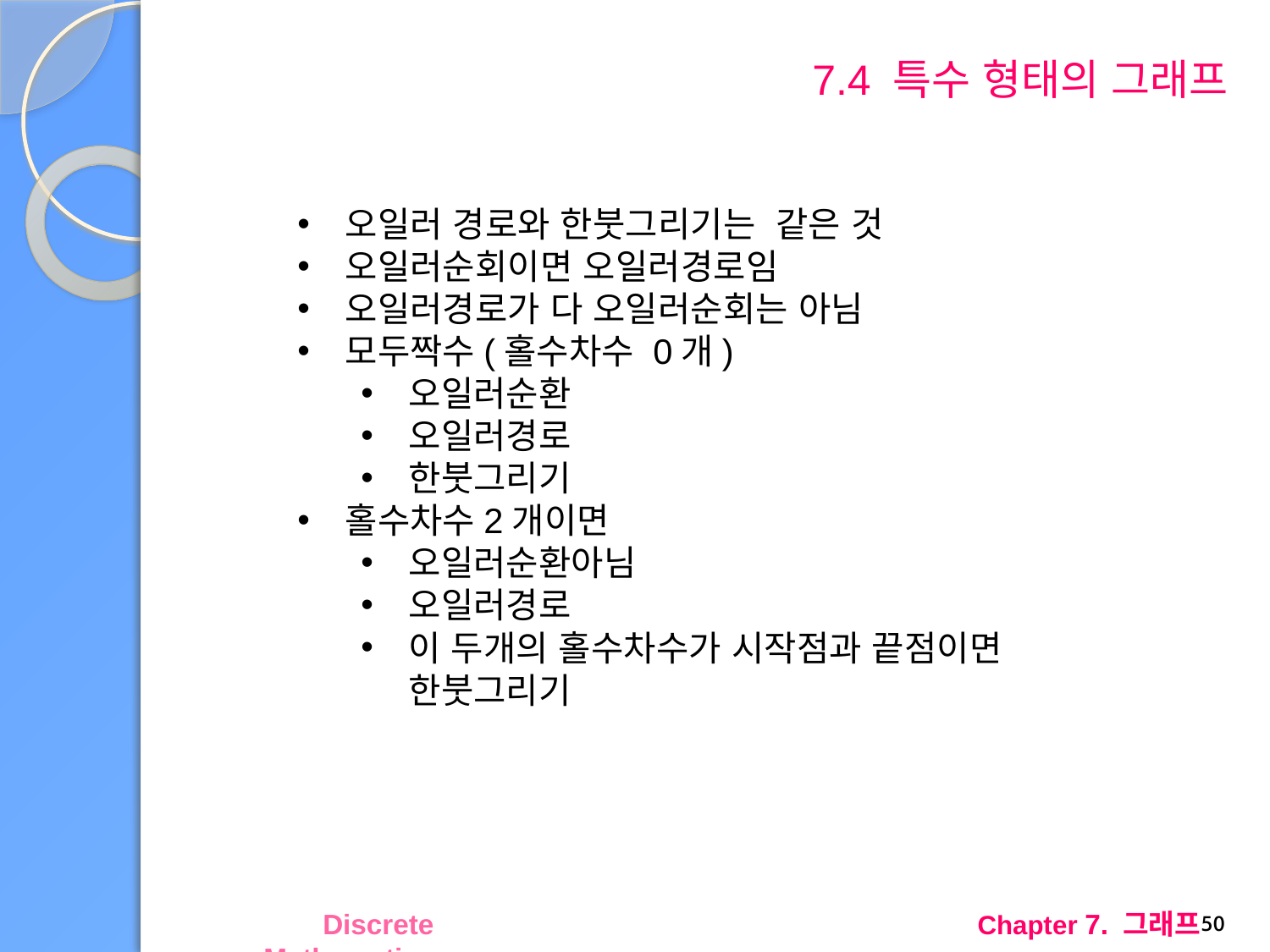

# 7.4 특수 형태의 그래프
오일러 경로와 한붓그리기는  같은 것
오일러순회이면 오일러경로임
오일러경로가 다 오일러순회는 아님
모두짝수(홀수차수 0개)
오일러순환
오일러경로
한붓그리기
홀수차수2개이면
오일러순환아님
오일러경로
이 두개의 홀수차수가 시작점과 끝점이면 한붓그리기
Discrete Mathematics
Chapter 7. 그래프
50